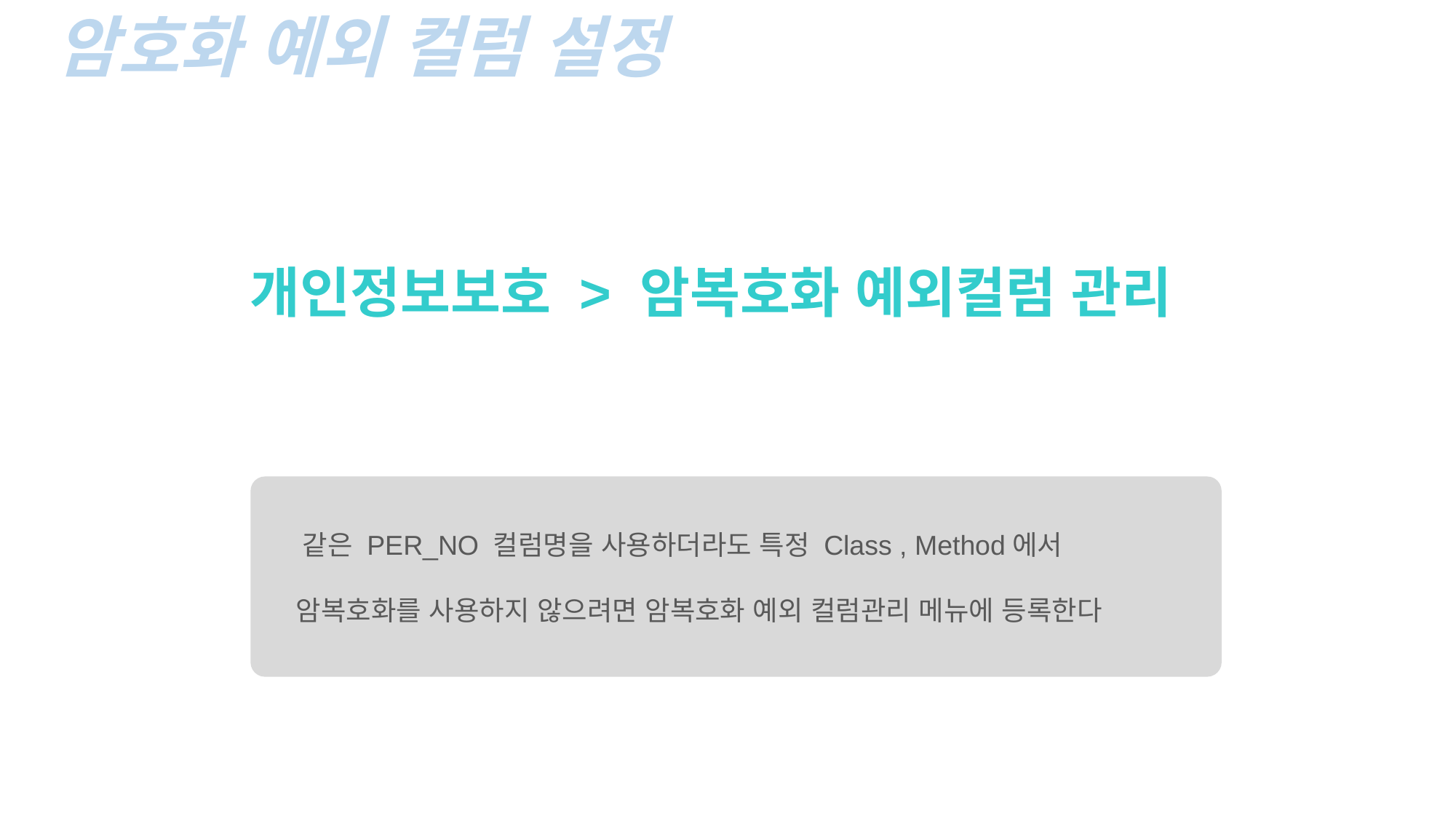

암호화 예외 컬럼 설정
개인정보보호 > 암복호화 예외컬럼 관리
    같은 PER_NO 컬럼명을 사용하더라도 특정 Class , Method에서
    암복호화를 사용하지 않으려면 암복호화 예외 컬럼관리 메뉴에 등록한다